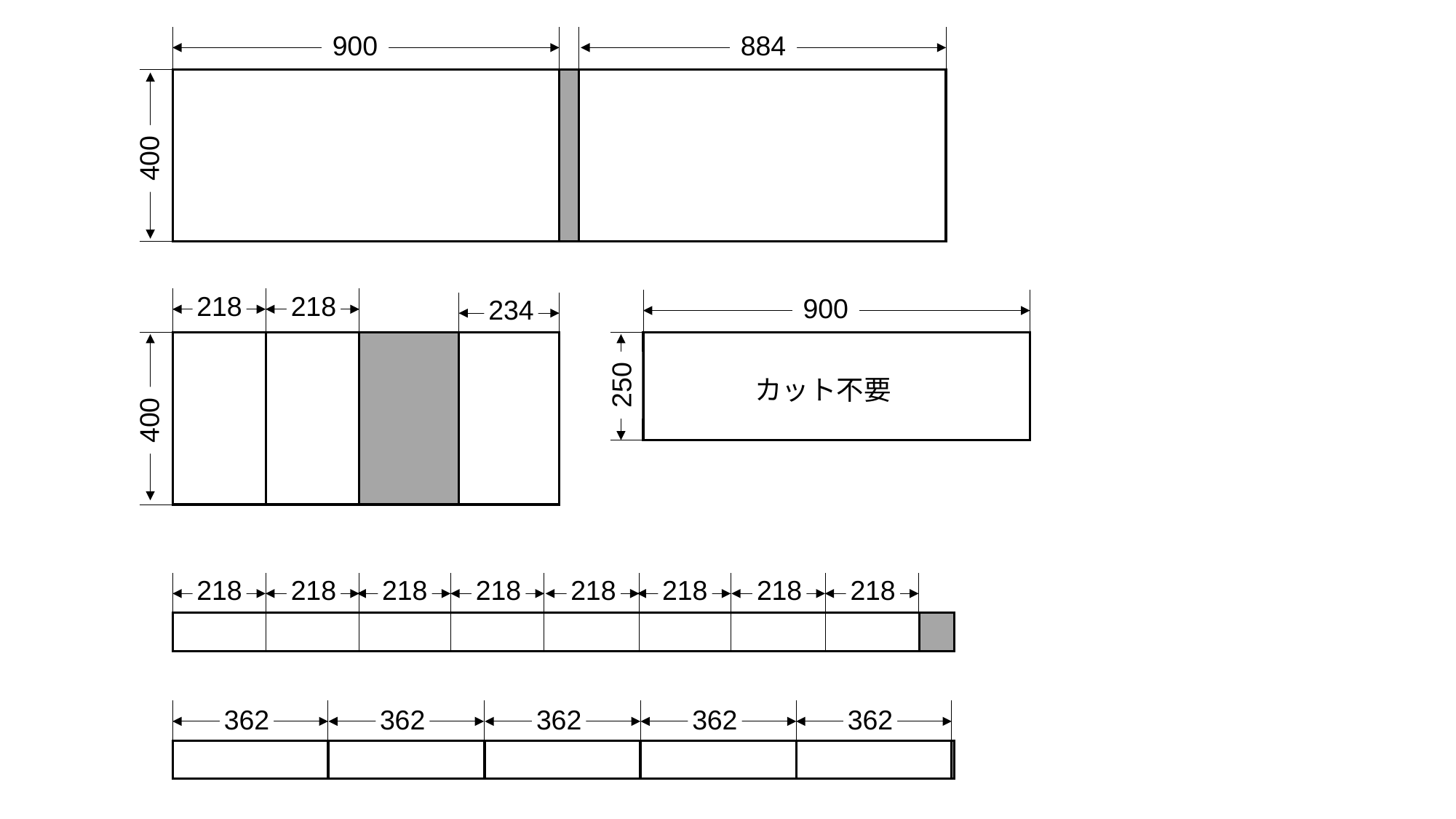

900
884

400
218
218
900
234

250
カット不要

400
218
218
218
218
218
218
218
218

362
362
362
362
362